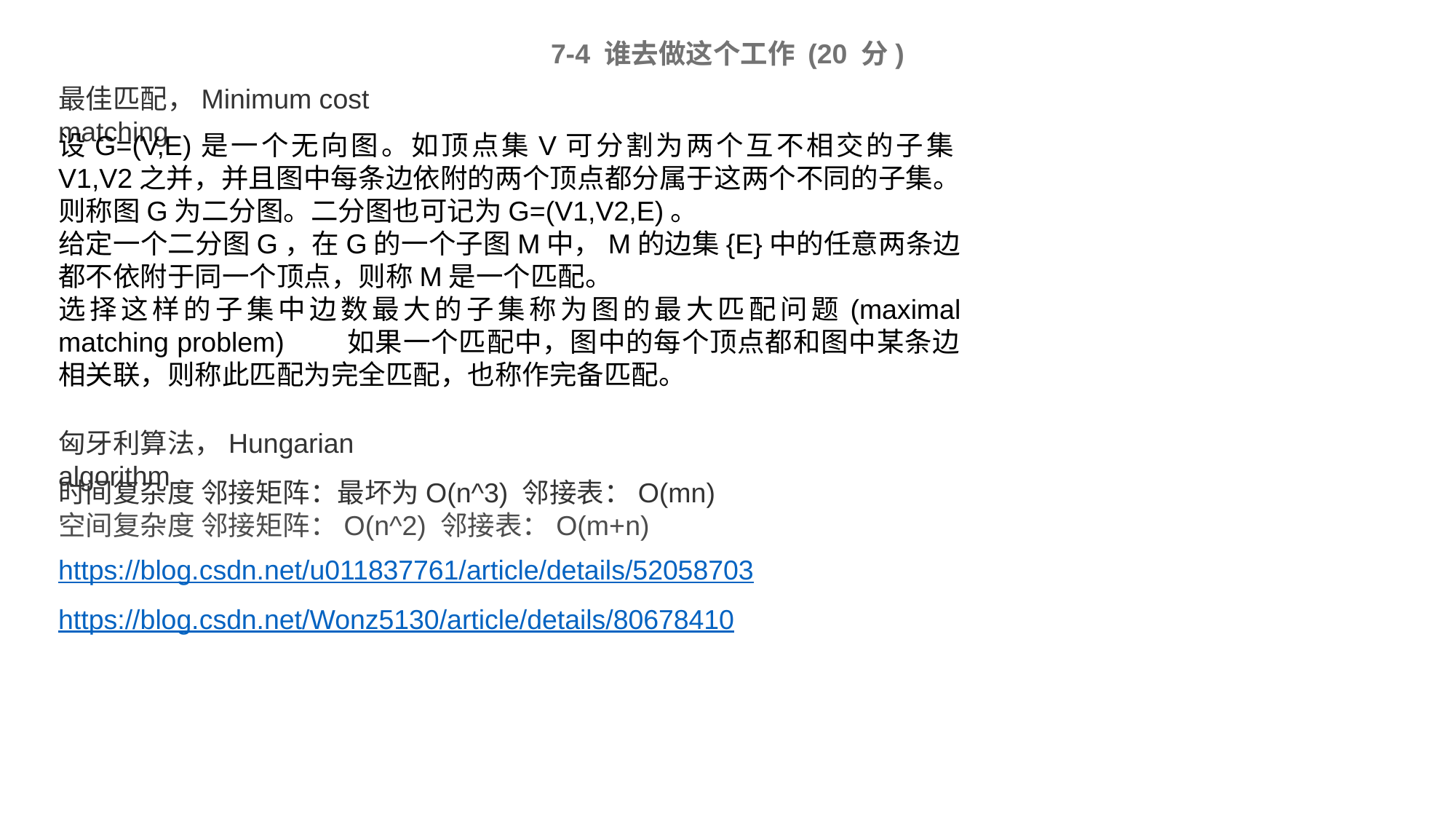

7-4 谁去做这个工作 (20 分)
最佳匹配，Minimum cost matching
设G=(V,E)是一个无向图。如顶点集V可分割为两个互不相交的子集V1,V2之并，并且图中每条边依附的两个顶点都分属于这两个不同的子集。则称图G为二分图。二分图也可记为G=(V1,V2,E)。
给定一个二分图G，在G的一个子图M中，M的边集{E}中的任意两条边都不依附于同一个顶点，则称M是一个匹配。
选择这样的子集中边数最大的子集称为图的最大匹配问题(maximal matching problem)　　如果一个匹配中，图中的每个顶点都和图中某条边相关联，则称此匹配为完全匹配，也称作完备匹配。
匈牙利算法，Hungarian algorithm
时间复杂度 邻接矩阵：最坏为O(n^3) 邻接表：O(mn)
空间复杂度 邻接矩阵：O(n^2) 邻接表：O(m+n)
https://blog.csdn.net/u011837761/article/details/52058703
https://blog.csdn.net/Wonz5130/article/details/80678410